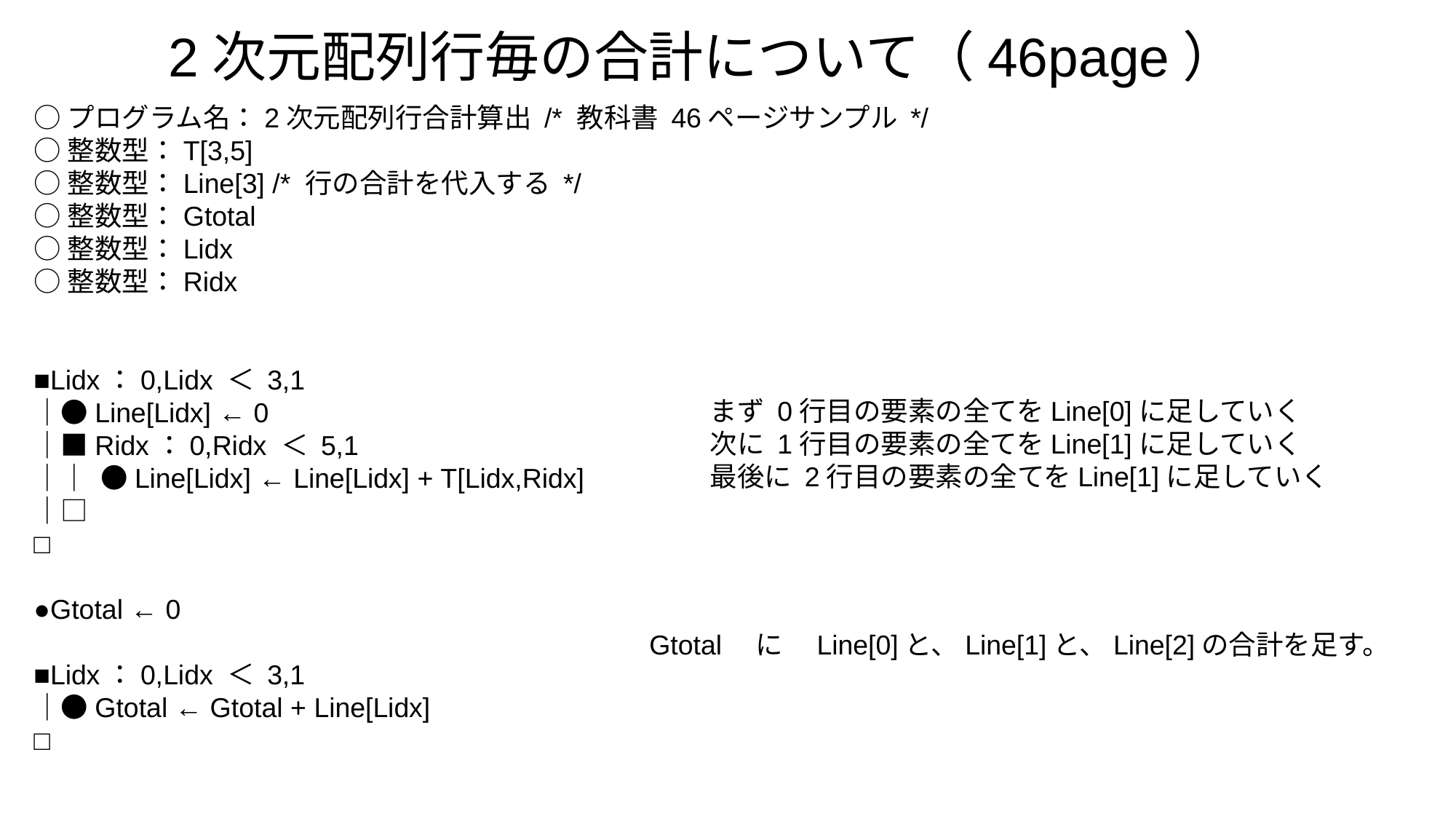

2次元配列行毎の合計について（46page）
○プログラム名：2次元配列行合計算出 /* 教科書 46ページサンプル */
○整数型：T[3,5]
○整数型：Line[3] /* 行の合計を代入する */
○整数型：Gtotal
○整数型：Lidx
○整数型：Ridx

■Lidx：0,Lidx ＜ 3,1
｜●Line[Lidx] ← 0
｜■Ridx：0,Ridx ＜ 5,1
｜｜  ●Line[Lidx] ← Line[Lidx] + T[Lidx,Ridx]
｜□
□

●Gtotal ← 0

■Lidx：0,Lidx ＜ 3,1
｜●Gtotal ← Gtotal + Line[Lidx]
□

まず 0行目の要素の全てをLine[0]に足していく
次に 1行目の要素の全てをLine[1]に足していく
最後に 2行目の要素の全てをLine[1]に足していく
Gtotal　に　Line[0]と、Line[1]と、Line[2]の合計を足す。